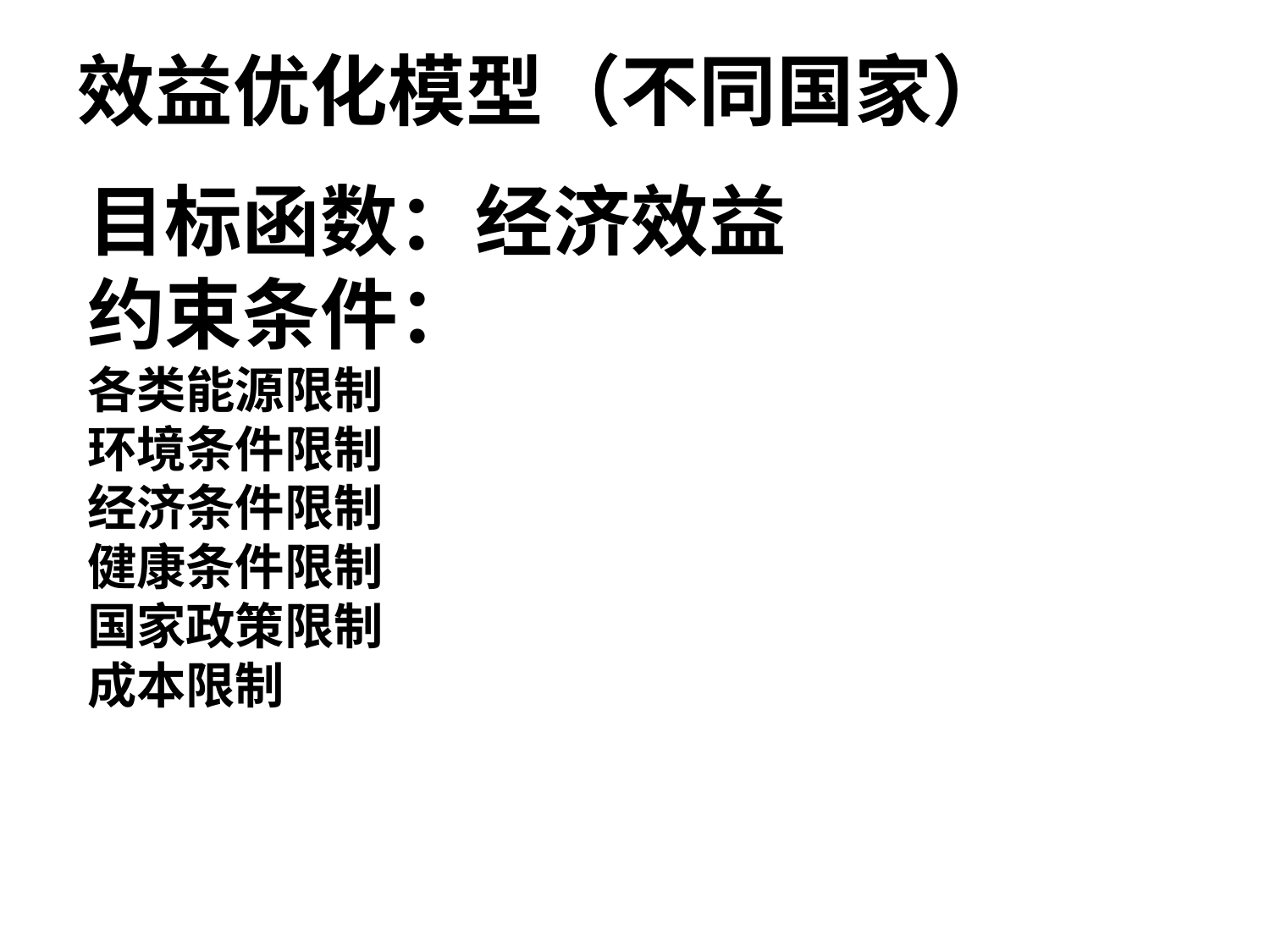

效益优化模型（不同国家）
目标函数：经济效益
约束条件：
各类能源限制
环境条件限制
经济条件限制
健康条件限制
国家政策限制
成本限制